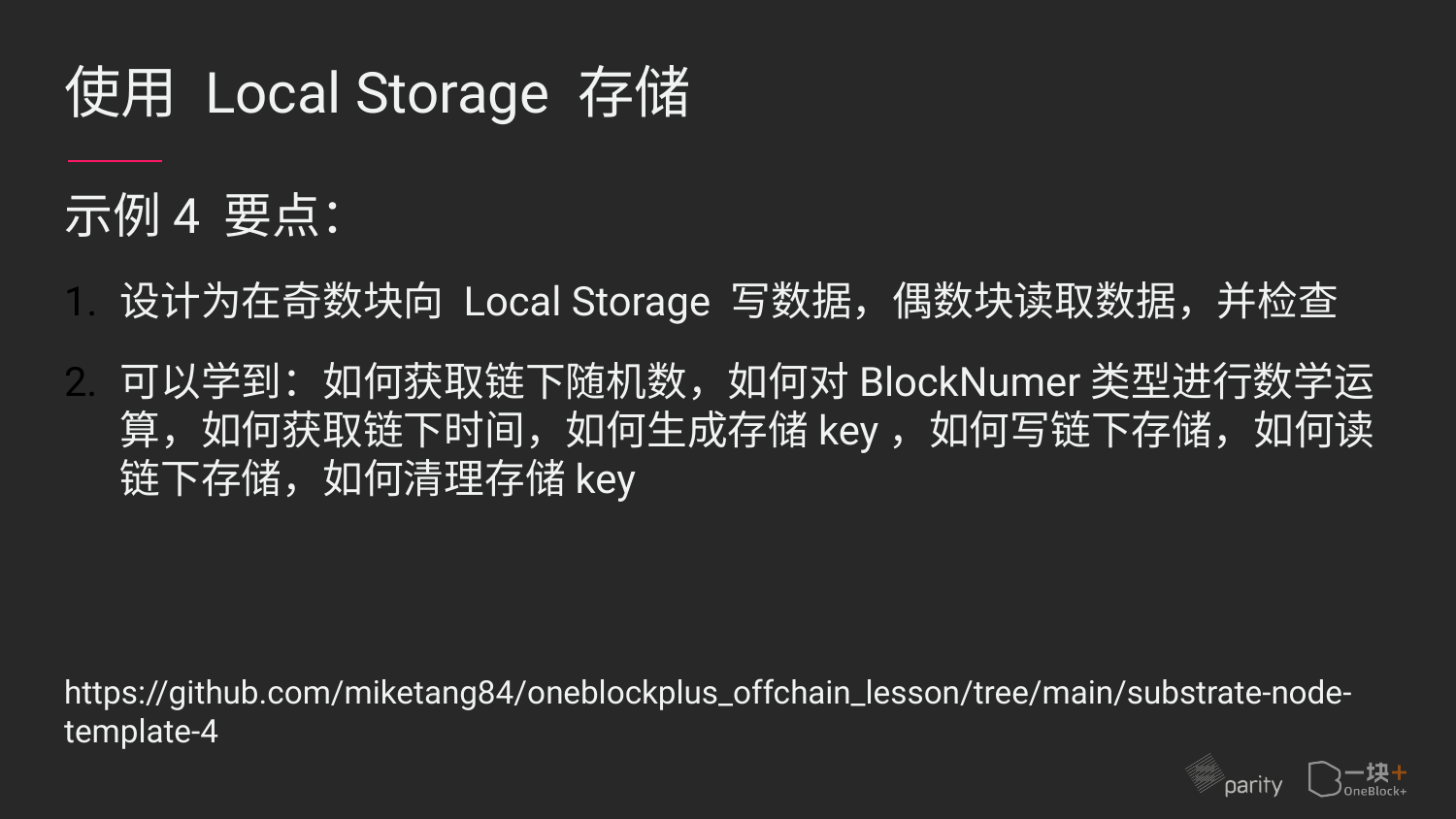

# 使用 Local Storage 存储
示例4 要点：
设计为在奇数块向 Local Storage 写数据，偶数块读取数据，并检查
可以学到：如何获取链下随机数，如何对BlockNumer类型进行数学运算，如何获取链下时间，如何生成存储key，如何写链下存储，如何读链下存储，如何清理存储key

https://github.com/miketang84/oneblockplus_offchain_lesson/tree/main/substrate-node-template-4